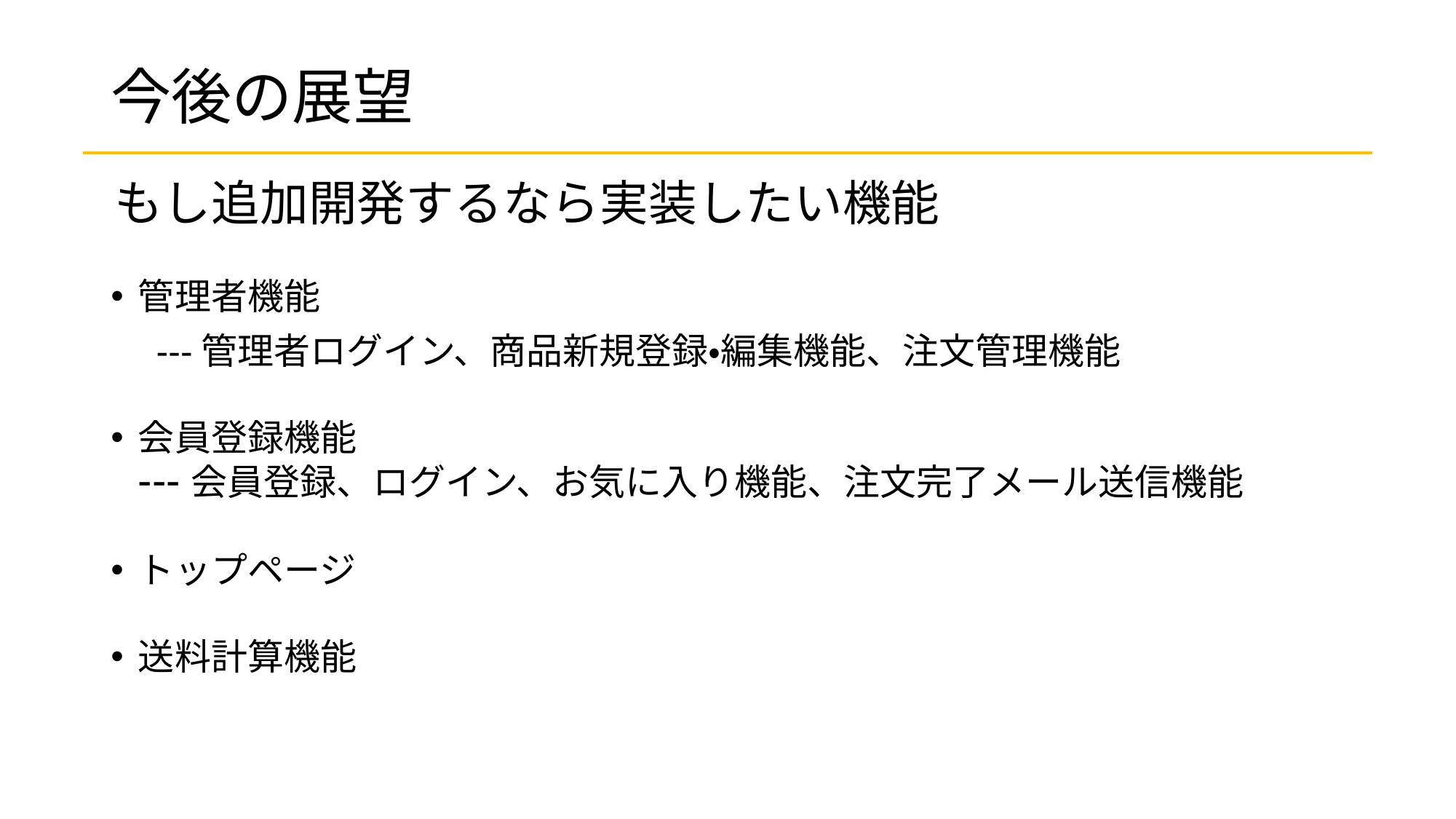

# 今後の展望
もし追加開発するなら実装したい機能
管理者機能
　---管理者ログイン、商品新規登録・編集機能、注文管理機能

会員登録機能
---会員登録、ログイン、お気に入り機能、注文完了メール送信機能

トップページ

送料計算機能